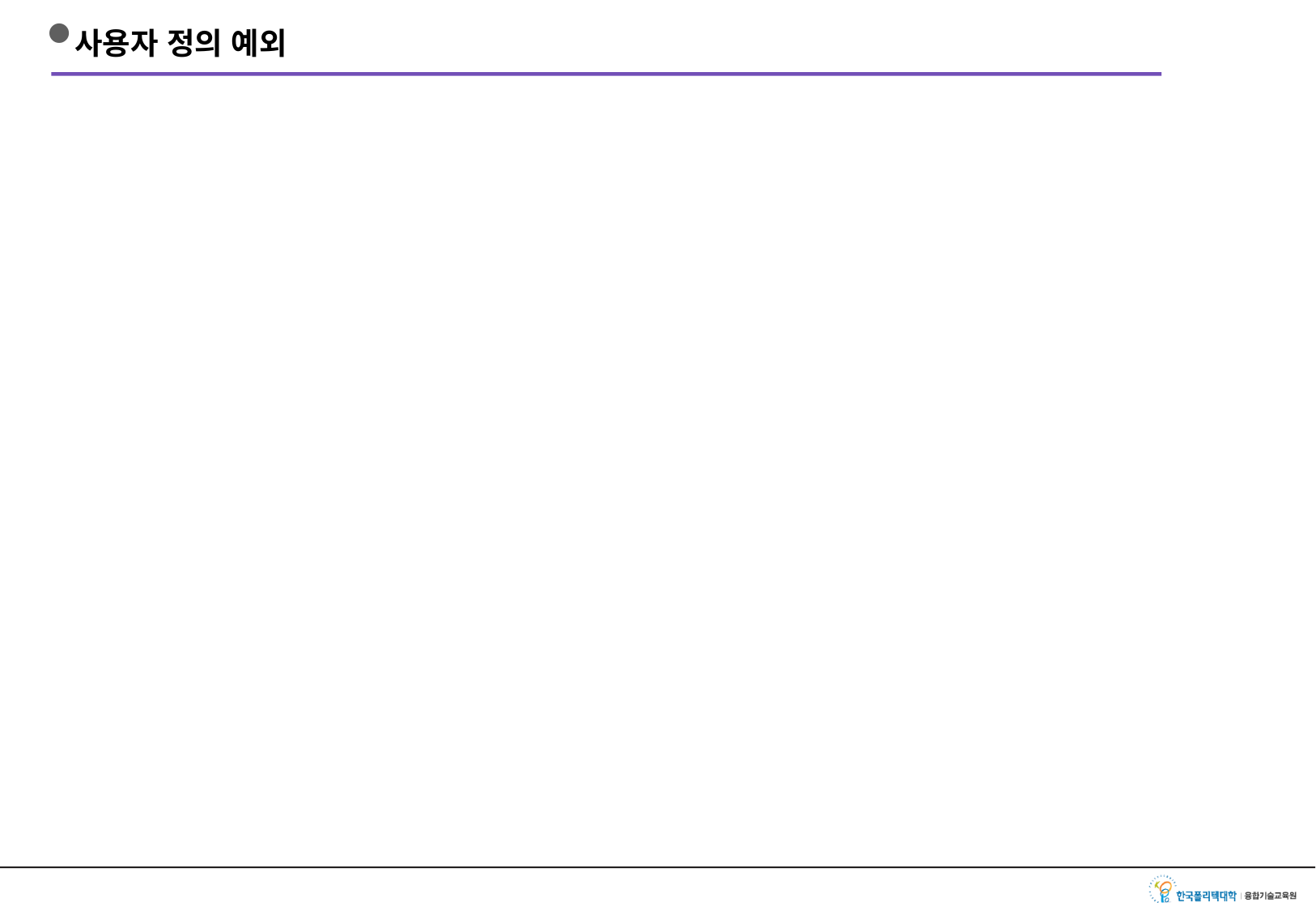

# 사용자 정의 예외
주로 Exception을 상속해서 개발자가 직접 Exception을 설계할 수 있다.
클래스를 정의하는 것과 비슷하게 설계
주로 비즈니스 로직에 대한 잘못된 상황을 전파하는 목적으로 설계하는 것이 일반적이다.